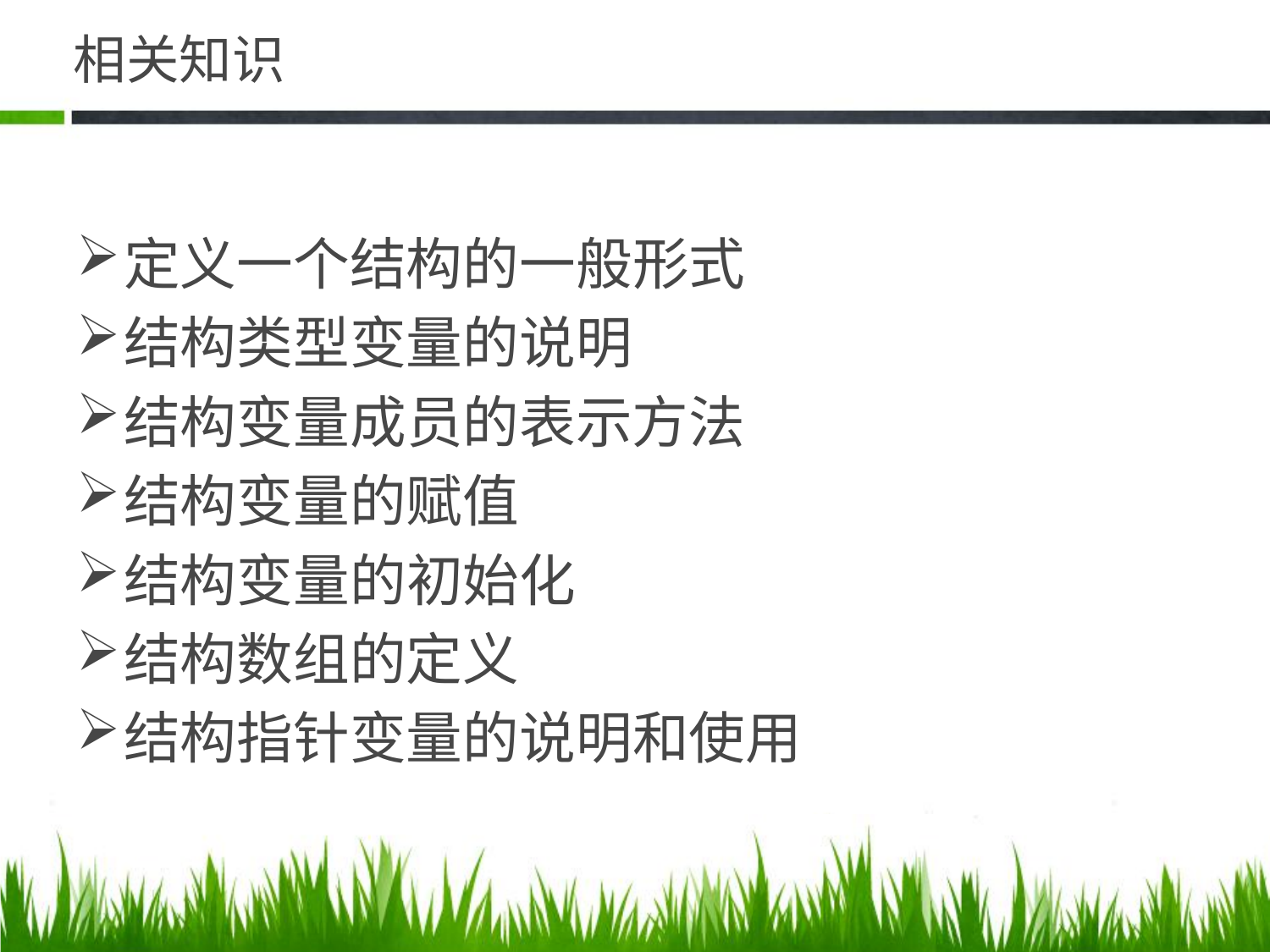

# 相关知识
定义一个结构的一般形式
结构类型变量的说明
结构变量成员的表示方法
结构变量的赋值
结构变量的初始化
结构数组的定义
结构指针变量的说明和使用